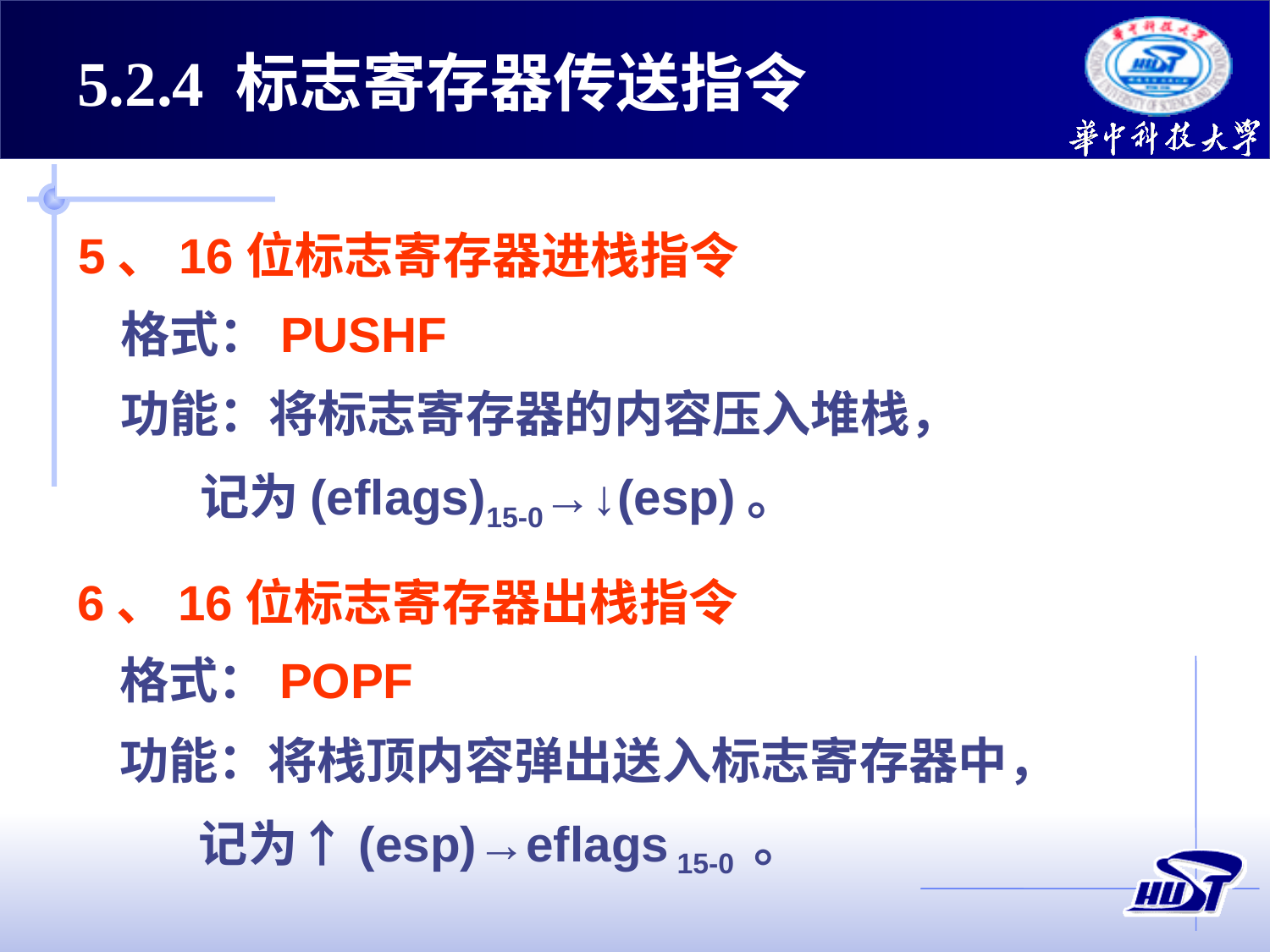

5.2.4 标志寄存器传送指令
5、16位标志寄存器进栈指令

格式：PUSHF
功能：将标志寄存器的内容压入堆栈，
      记为(eflags)15-0→↓(esp)。
6、16位标志寄存器出栈指令
格式：POPF
功能：将栈顶内容弹出送入标志寄存器中，
      记为↑(esp)→eflags 15-0 。